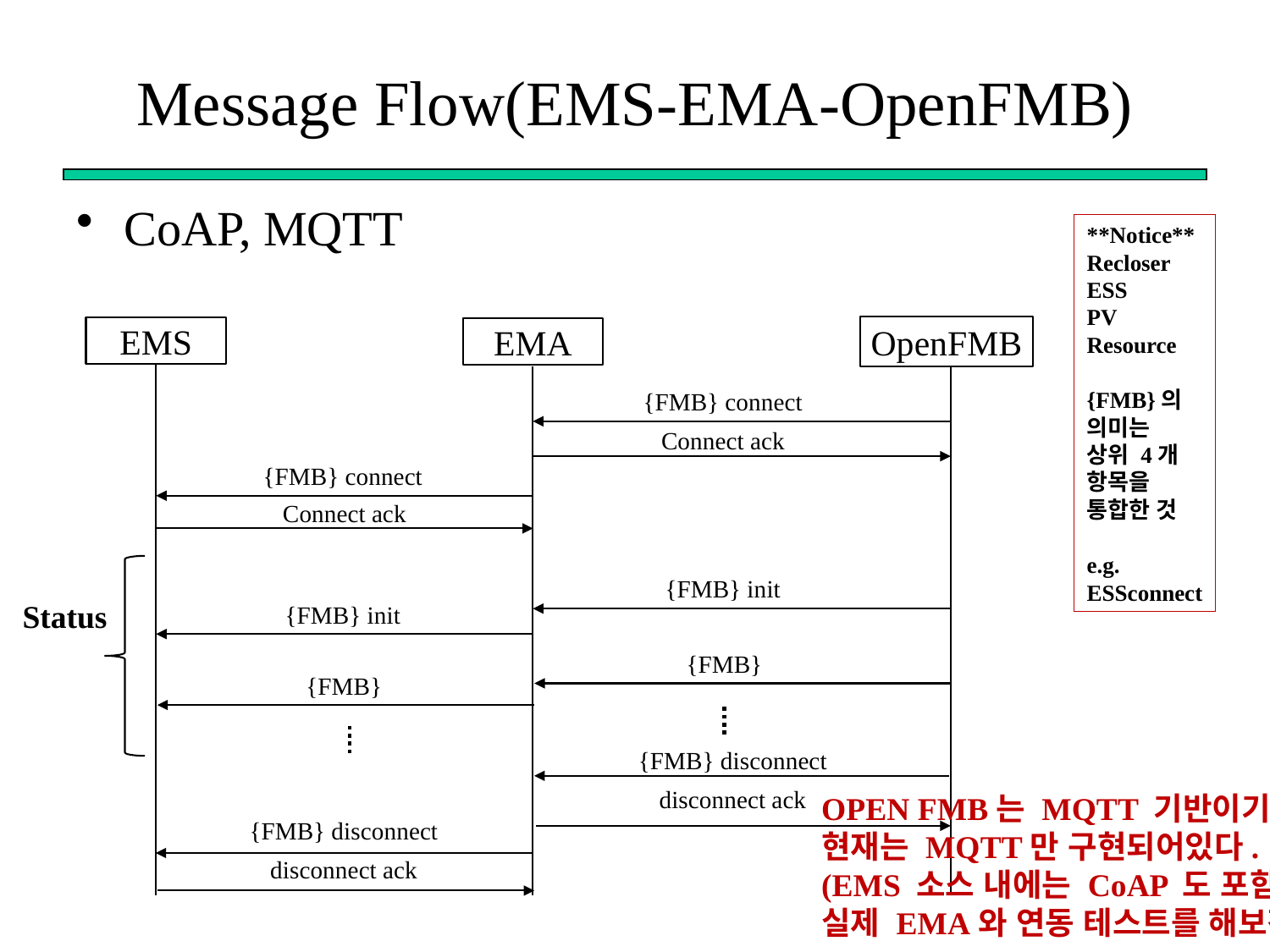

# Message Flow(EMS-EMA-OpenFMB)
CoAP, MQTT
**Notice**
Recloser
ESS
PV
Resource

{FMB}의
의미는
상위 4개
항목을
통합한 것

e.g.
ESSconnect
OpenFMB
EMS
EMA
{FMB} connect
Connect ack
{FMB} connect
Connect ack

{FMB} init
Status
{FMB} init
{FMB}
{FMB}
{FMB} disconnect
disconnect ack
OPEN FMB는 MQTT 기반이기 때문에
현재는 MQTT만 구현되어있다.
(EMS 소스 내에는 CoAP 도 포함되어 있지만
실제 EMA와 연동 테스트를 해보진 않았음)
{FMB} disconnect
disconnect ack